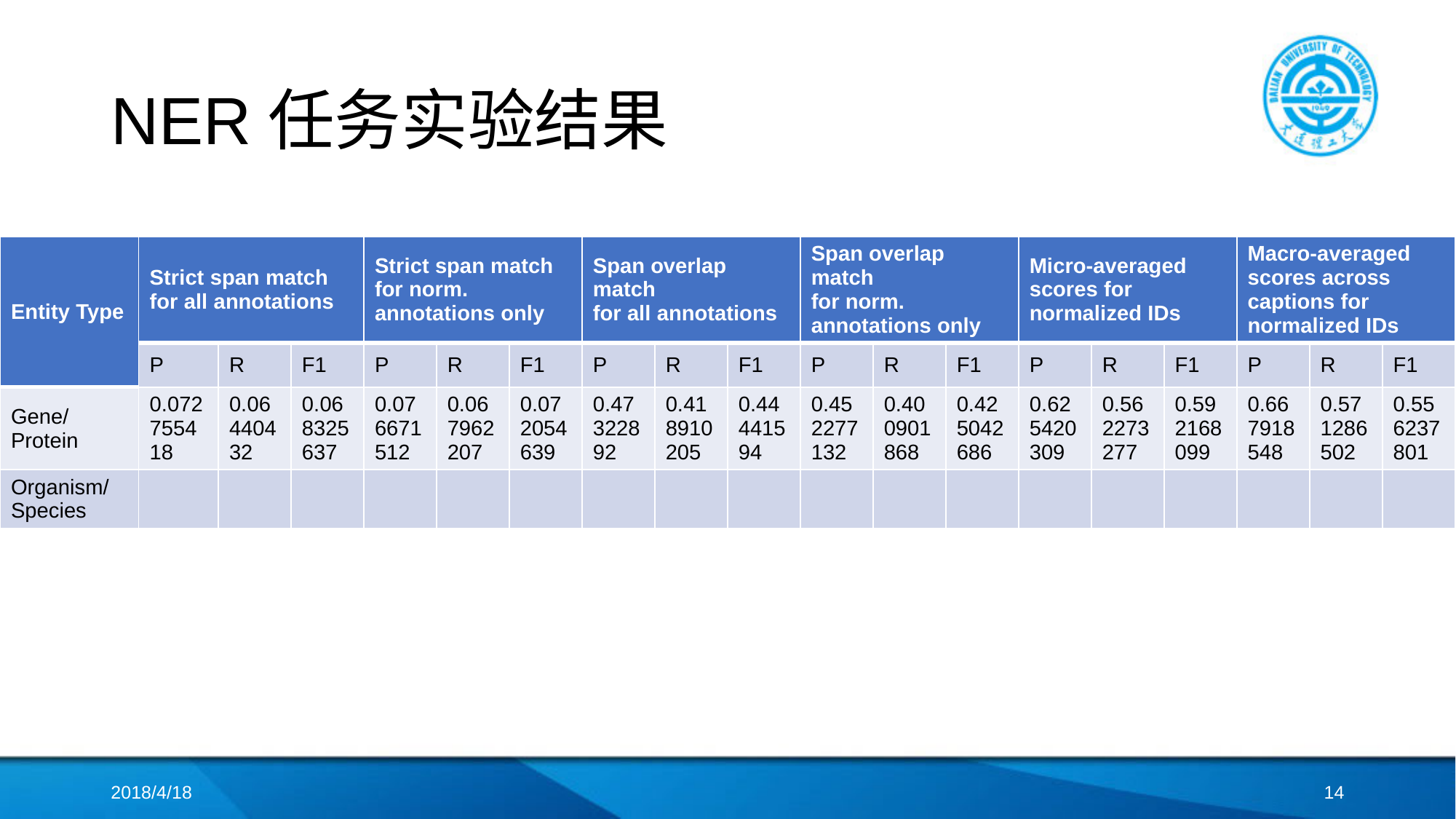

# NER任务实验结果

| Entity Type | Strict span match for all annotations |  |  | Strict span match for norm. annotations only |  |  | Span overlap match for all annotations |  |  | Span overlap match for norm. annotations only |  |  | Micro-averaged scores for normalized IDs |  |  | Macro-averaged scores across captions for normalized IDs |  |  |
| --- | --- | --- | --- | --- | --- | --- | --- | --- | --- | --- | --- | --- | --- | --- | --- | --- | --- | --- |
|  | P | R | F1 | P | R | F1 | P | R | F1 | P | R | F1 | P | R | F1 | P | R | F1 |
| Gene/Protein | 0.072755418 | 0.06440432 | 0.068325637 | 0.076671512 | 0.067962207 | 0.072054639 | 0.47322892 | 0.418910205 | 0.44441594 | 0.452277132 | 0.400901868 | 0.425042686 | 0.625420309 | 0.562273277 | 0.592168099 | 0.667918548 | 0.571286502 | 0.556237801 |
| Organism/Species |  |  |  |  |  |  |  |  |  |  |  |  |  |  |  |  |  |  |
2018/4/18
14